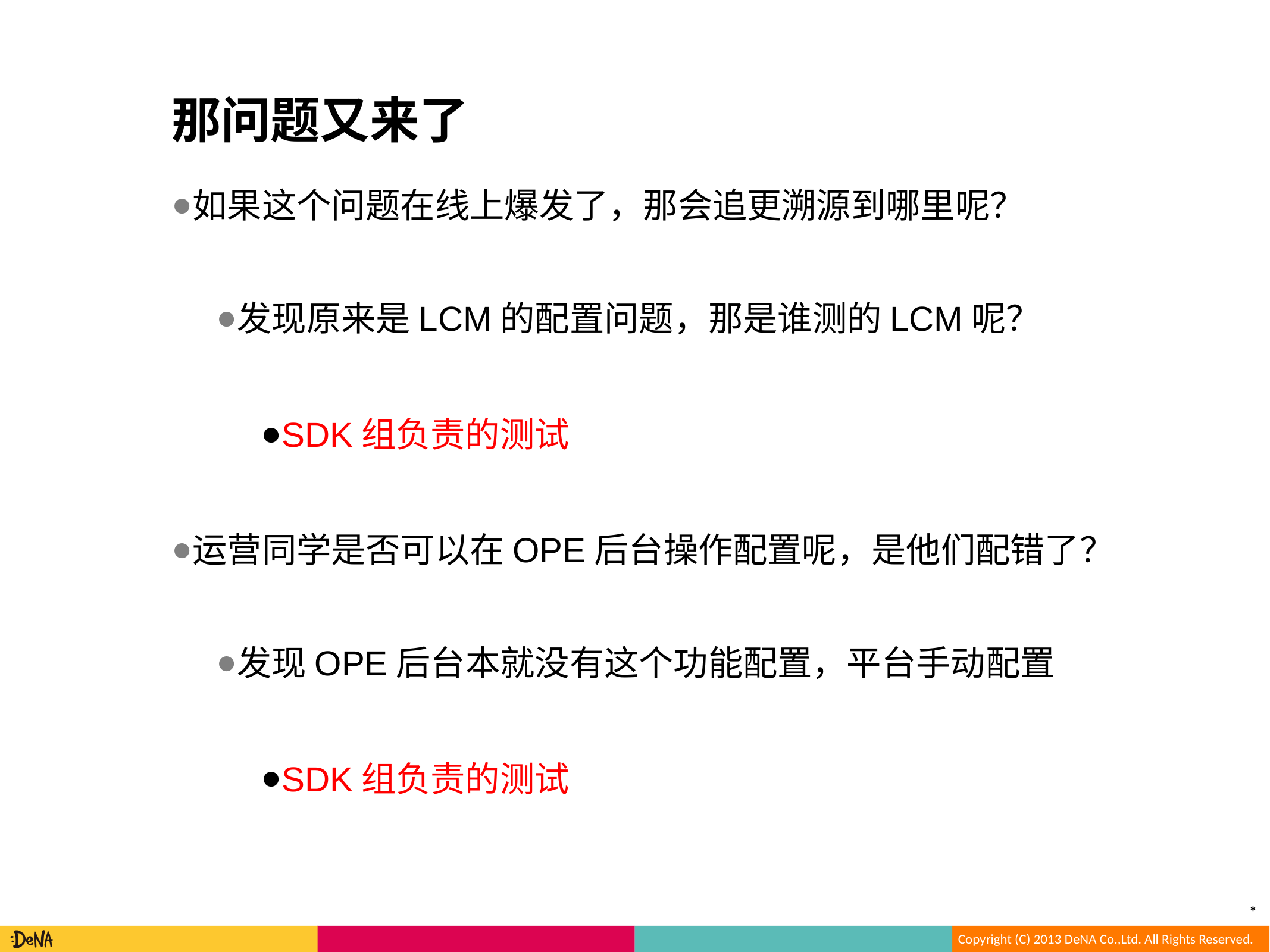

# 那问题又来了
如果这个问题在线上爆发了，那会追更溯源到哪里呢？

发现原来是LCM的配置问题，那是谁测的LCM呢？

SDK组负责的测试

运营同学是否可以在OPE后台操作配置呢，是他们配错了？

发现OPE后台本就没有这个功能配置，平台手动配置

SDK组负责的测试